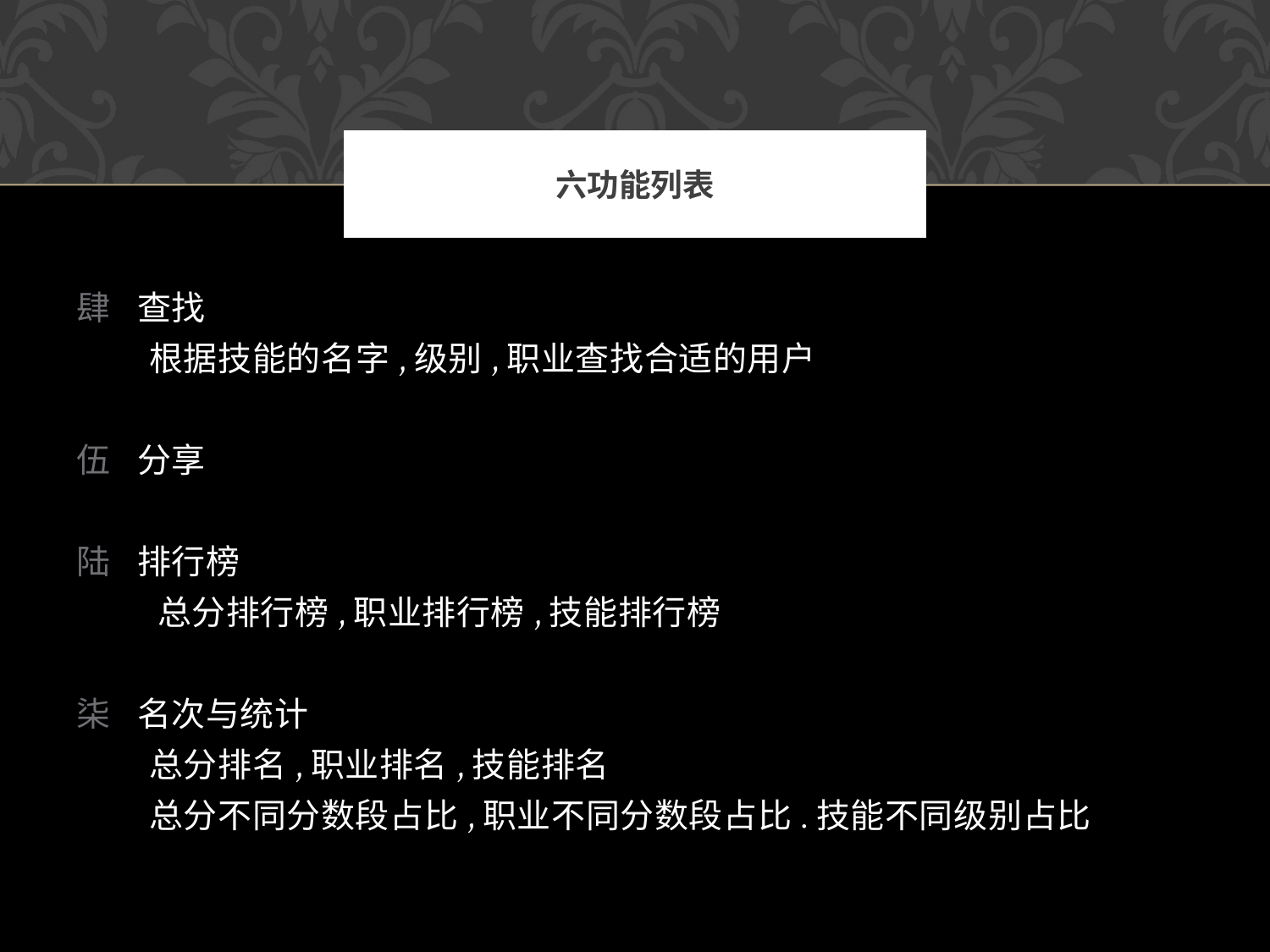

# 六功能列表
查找
        根据技能的名字,级别,职业查找合适的用户

分享

排行榜
         总分排行榜,职业排行榜,技能排行榜

名次与统计
        总分排名,职业排名,技能排名
        总分不同分数段占比,职业不同分数段占比.技能不同级别占比